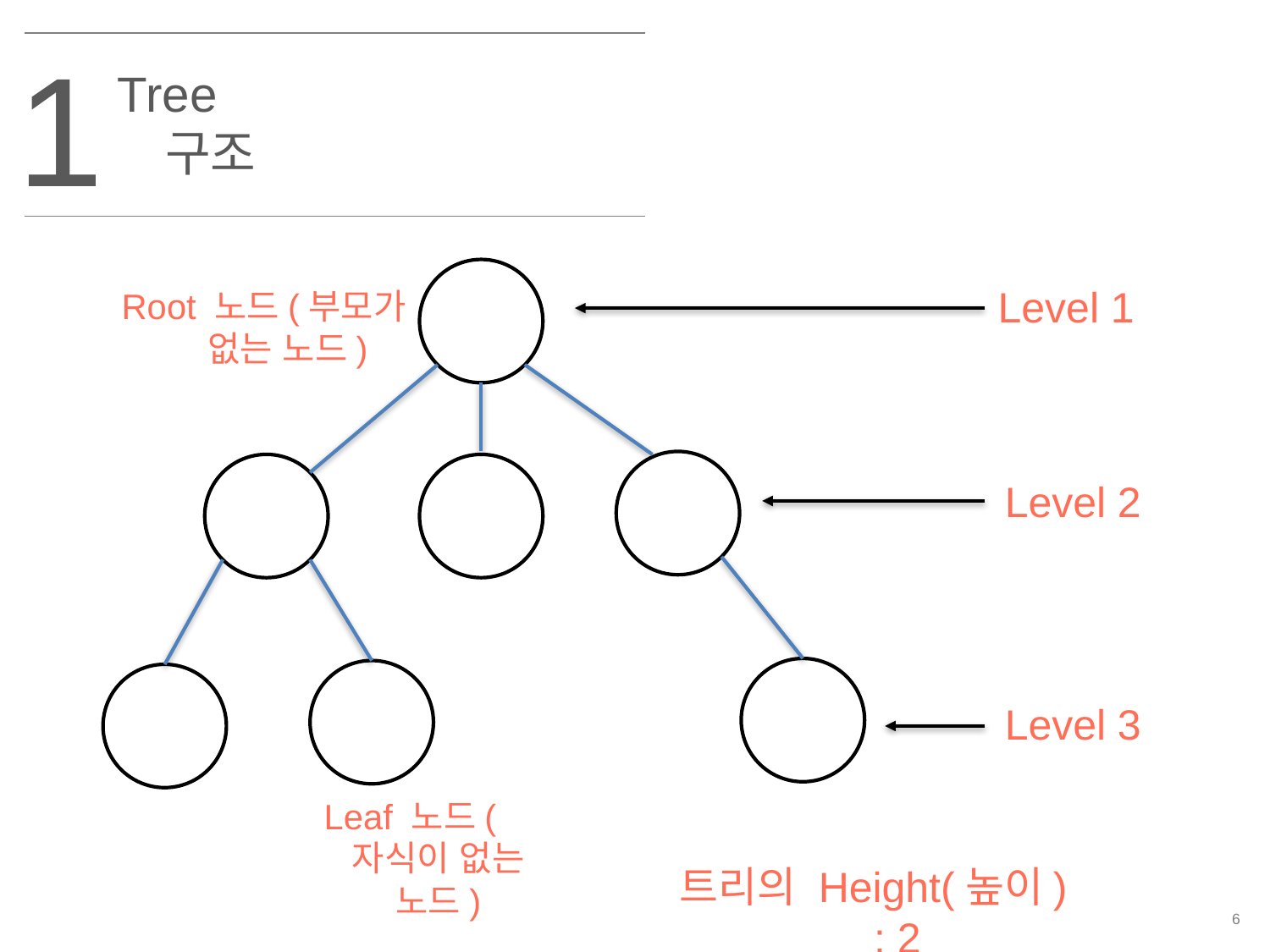

1
Tree 구조

Level 1
Root 노드(부모가 없는 노드)

Level 2

Level 3
Leaf 노드(자식이 없는 노드)
트리의 Height(높이) : 2